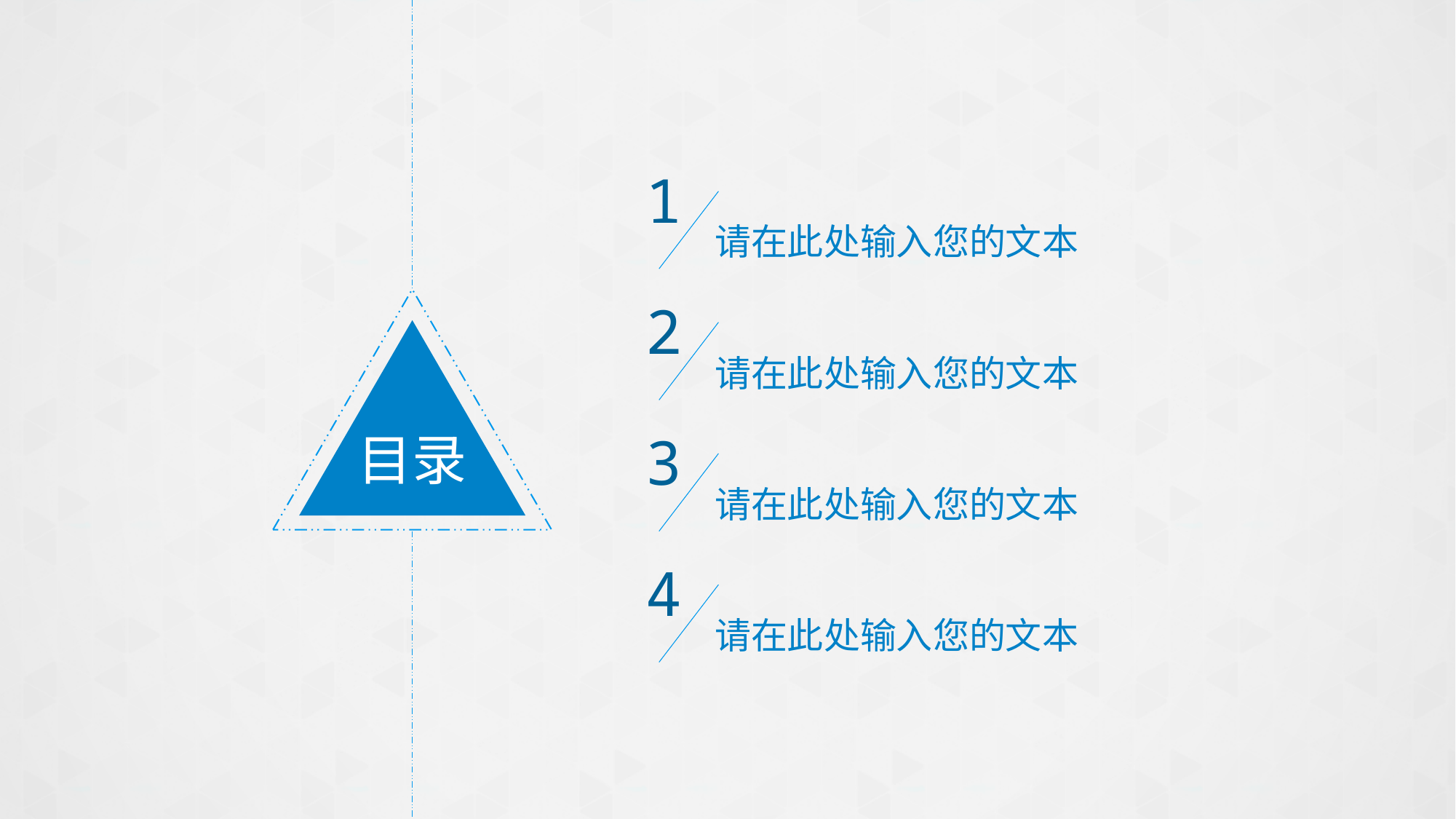

1
请在此处输入您的文本
2

目录
请在此处输入您的文本
3
请在此处输入您的文本
4
请在此处输入您的文本